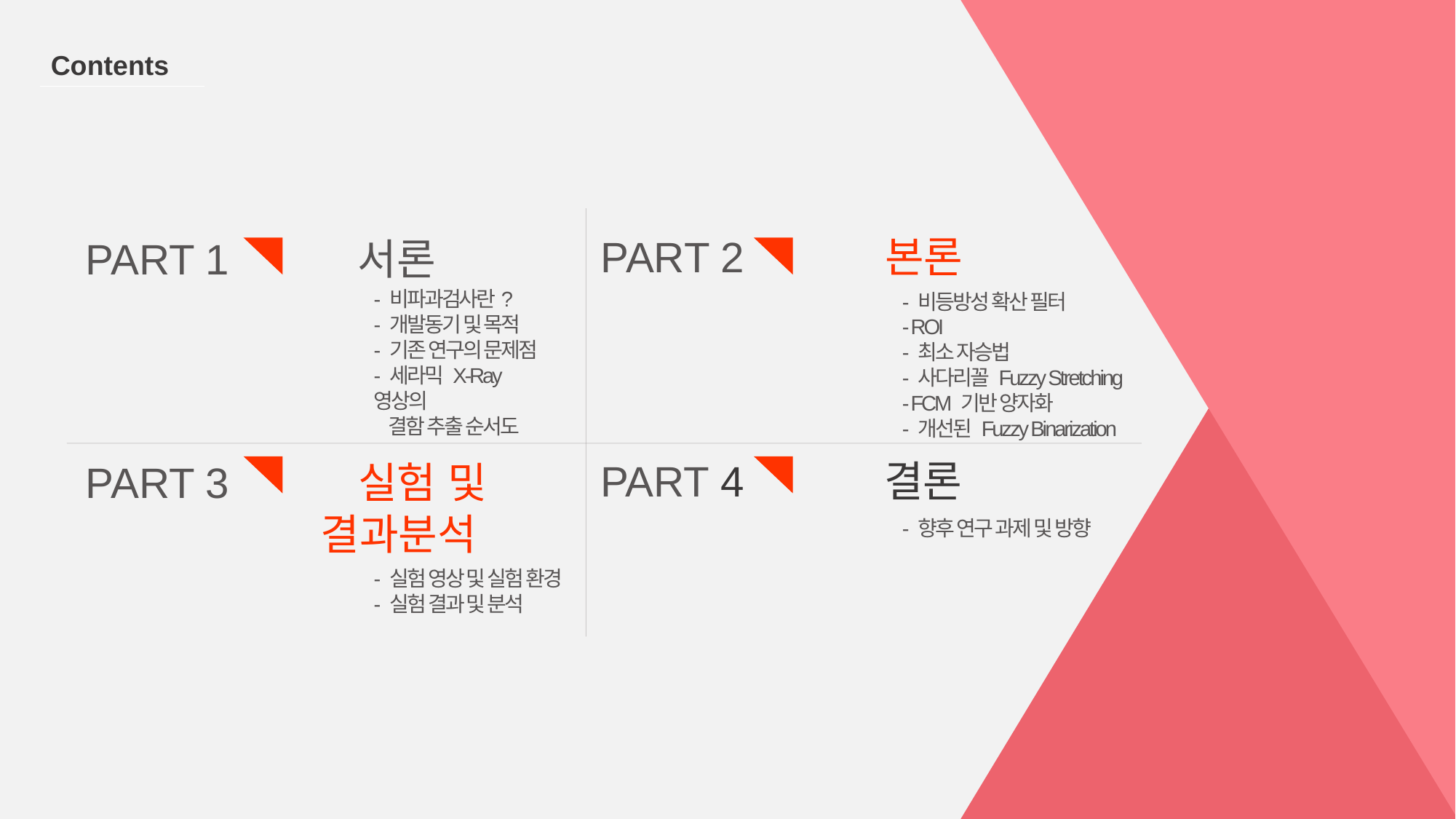

Contents
PART 2           본론
PART 1          서론

- 비파과검사란?
- 개발동기 및 목적
- 기존 연구의 문제점
- 세라믹 X-Ray 영상의
  결함 추출 순서도
- 비등방성 확산 필터
- ROI
- 최소 자승법
- 사다리꼴 Fuzzy Stretching
- FCM 기반 양자화
- 개선된 Fuzzy Binarization
PART 4           결론
PART 3          실험 및
                   결과분석

- 향후 연구 과제 및 방향
- 실험 영상 및 실험 환경
- 실험 결과 및 분석